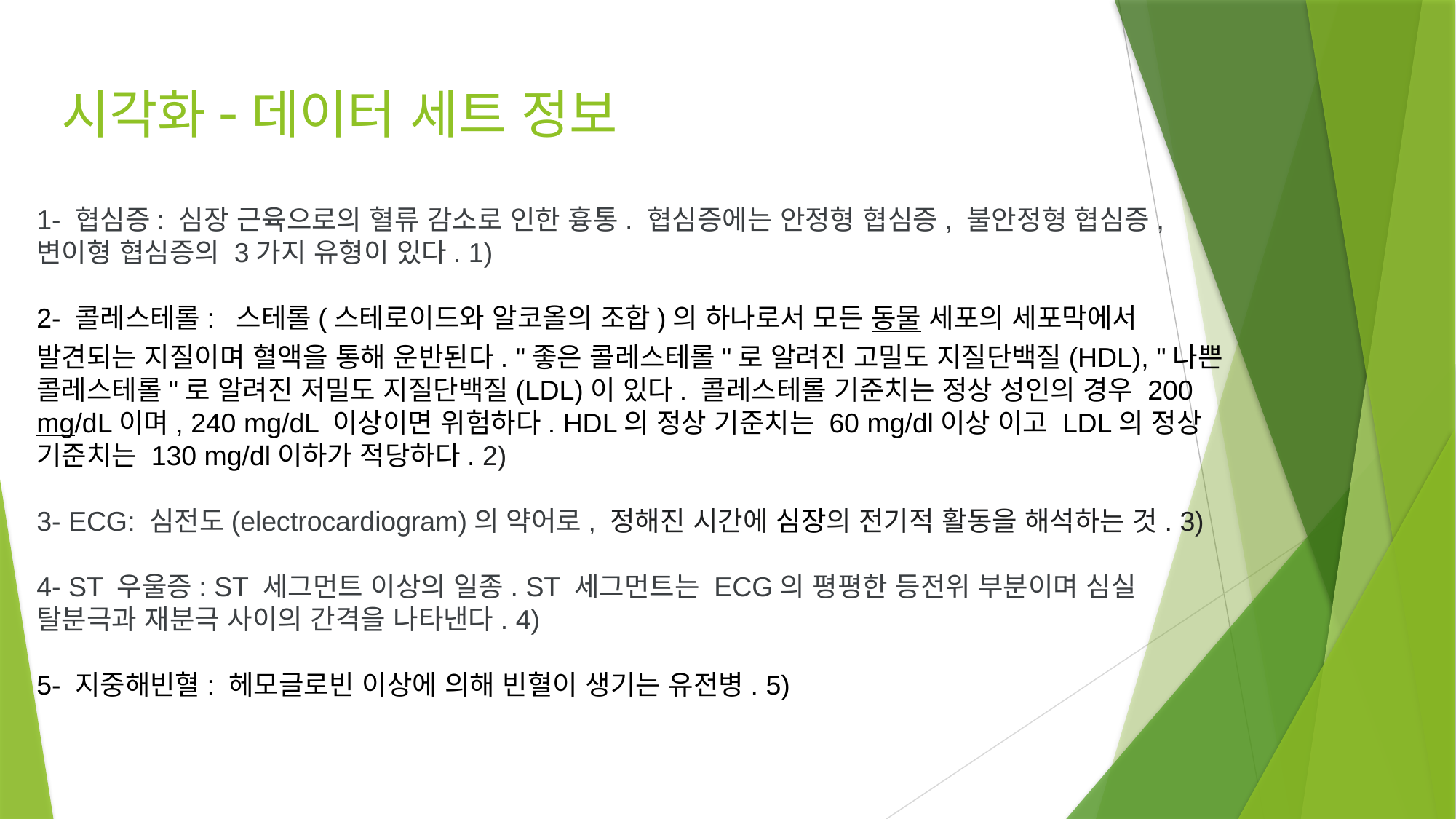

# 시각화-데이터 세트 정보
1- 협심증: 심장 근육으로의 혈류 감소로 인한 흉통. 협심증에는 안정형 협심증, 불안정형 협심증, 변이형 협심증의 3가지 유형이 있다. 1)

2- 콜레스테롤:  스테롤(스테로이드와 알코올의 조합)의 하나로서 모든 동물 세포의 세포막에서 발견되는 지질이며 혈액을 통해 운반된다. "좋은 콜레스테롤"로 알려진 고밀도 지질단백질(HDL), "나쁜 콜레스테롤"로 알려진 저밀도 지질단백질(LDL)이 있다. 콜레스테롤 기준치는 정상 성인의 경우 200 mg/dL이며, 240 mg/dL 이상이면 위험하다. HDL의 정상 기준치는 60 mg/dl이상 이고 LDL의 정상 기준치는 130 mg/dl이하가 적당하다. 2)

3- ECG: 심전도(electrocardiogram)의 약어로, 정해진 시간에 심장의 전기적 활동을 해석하는 것. 3)

4- ST 우울증: ST 세그먼트 이상의 일종. ST 세그먼트는 ECG의 평평한 등전위 부분이며 심실 탈분극과 재분극 사이의 간격을 나타낸다. 4)

5- 지중해빈혈: 헤모글로빈 이상에 의해 빈혈이 생기는 유전병. 5)